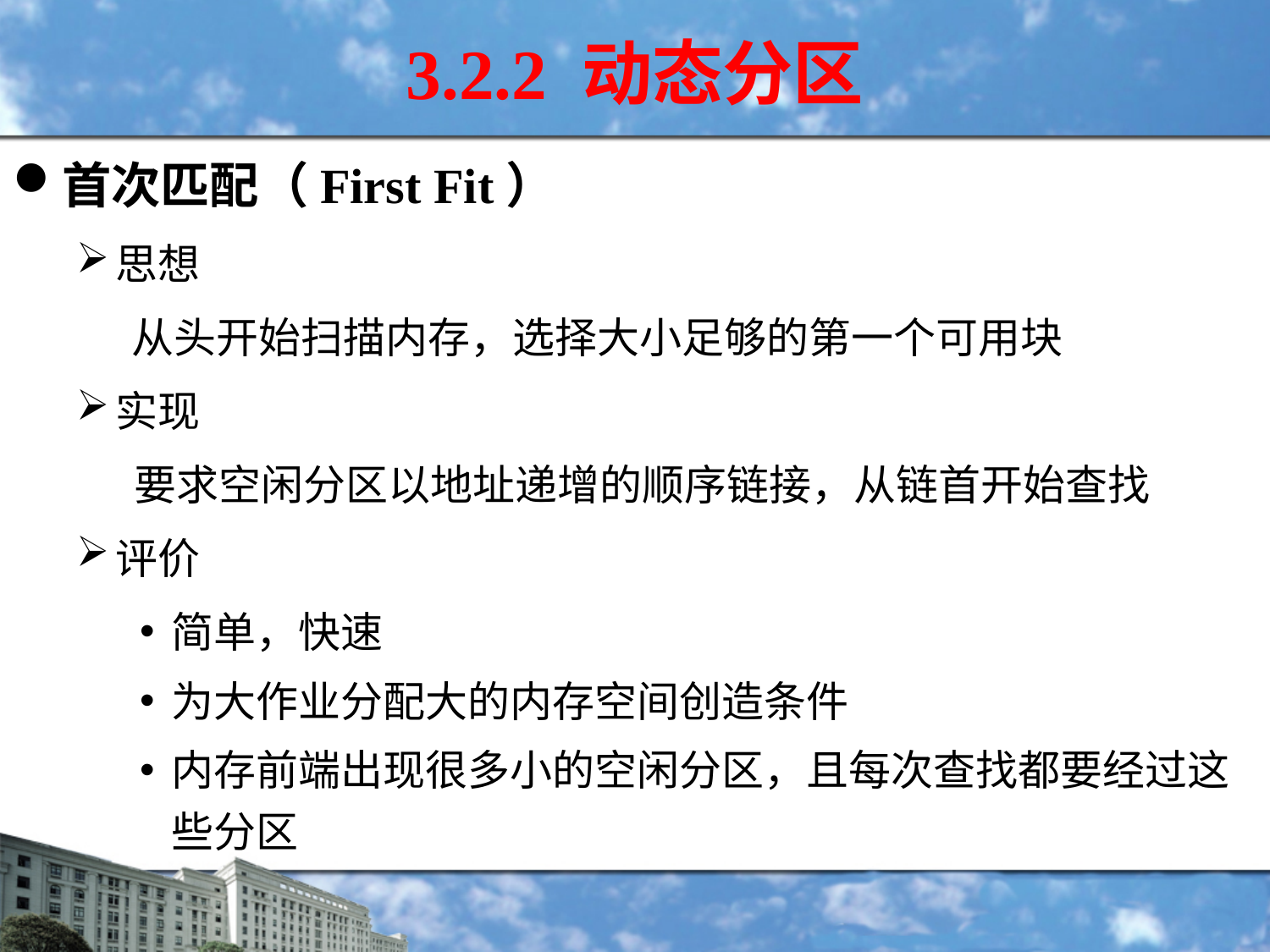

3.2.2 动态分区
首次匹配（First Fit）
思想
      从头开始扫描内存，选择大小足够的第一个可用块
实现
     要求空闲分区以地址递增的顺序链接，从链首开始查找
评价
简单，快速
为大作业分配大的内存空间创造条件
内存前端出现很多小的空闲分区，且每次查找都要经过这些分区